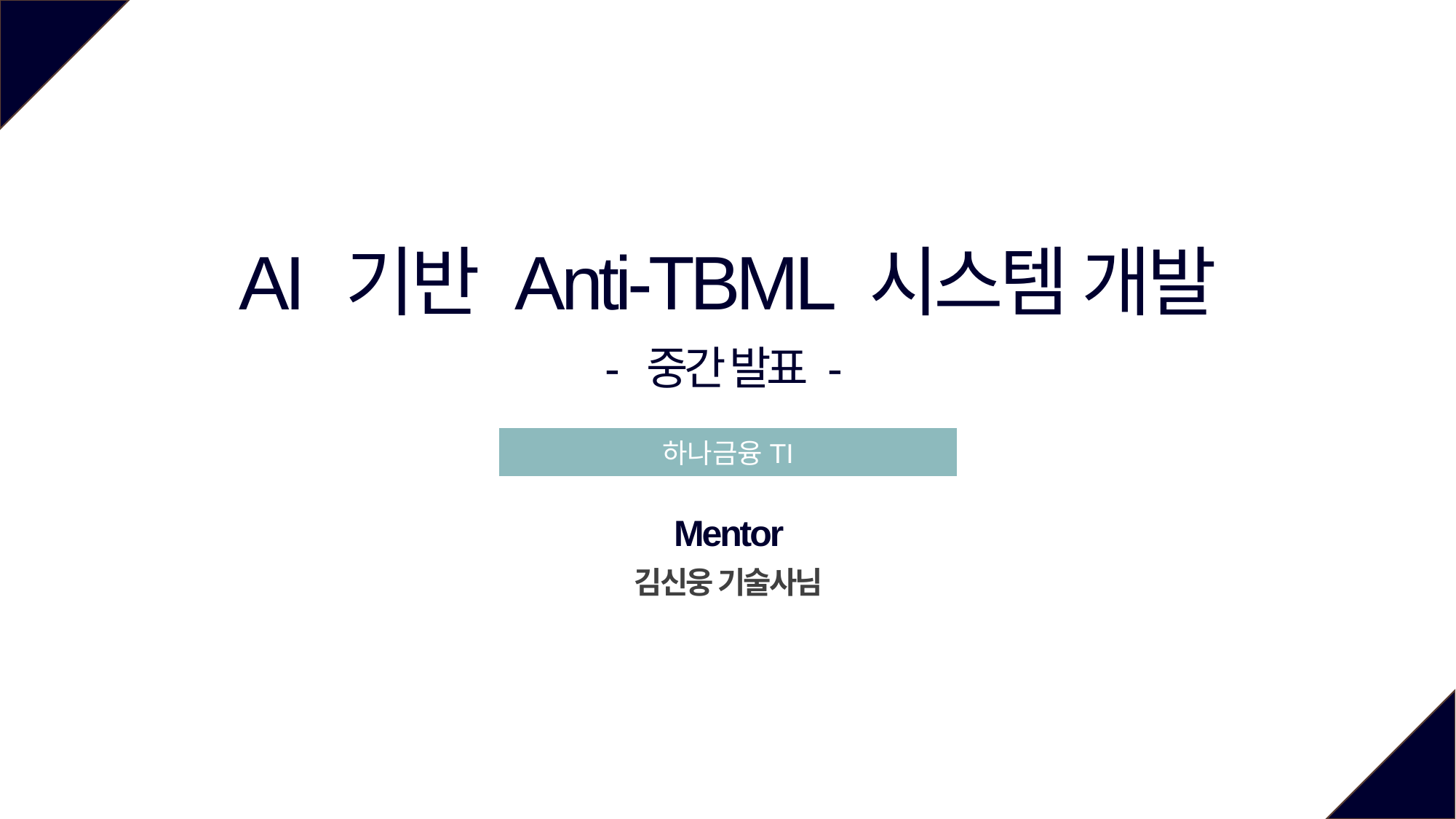

AI 기반 Anti-TBML 시스템 개발
-  중간 발표 -
하나금융TI
Mentor

김신웅 기술사님